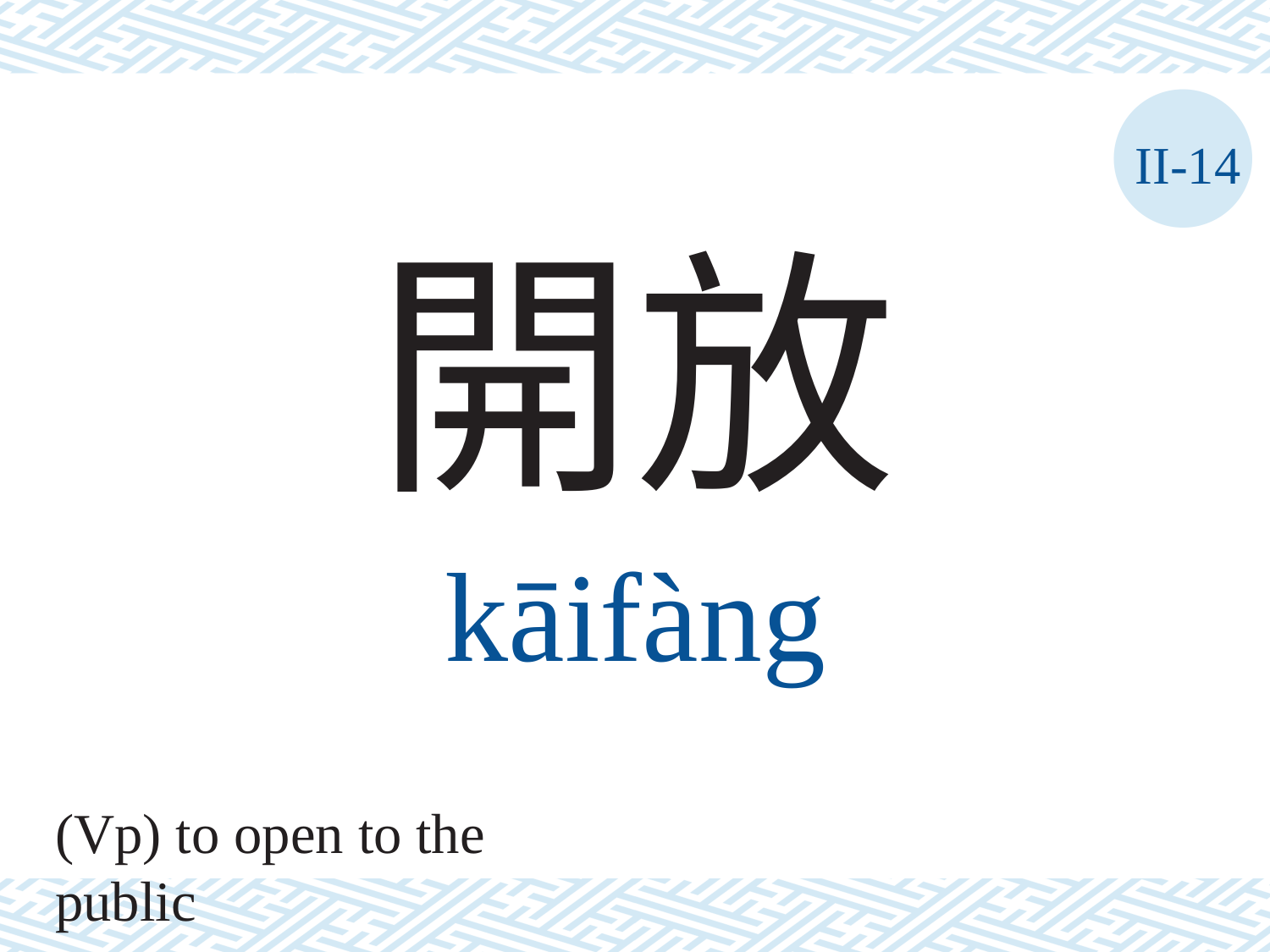

II-14
開放
kāifàng
(Vp) to open to the public